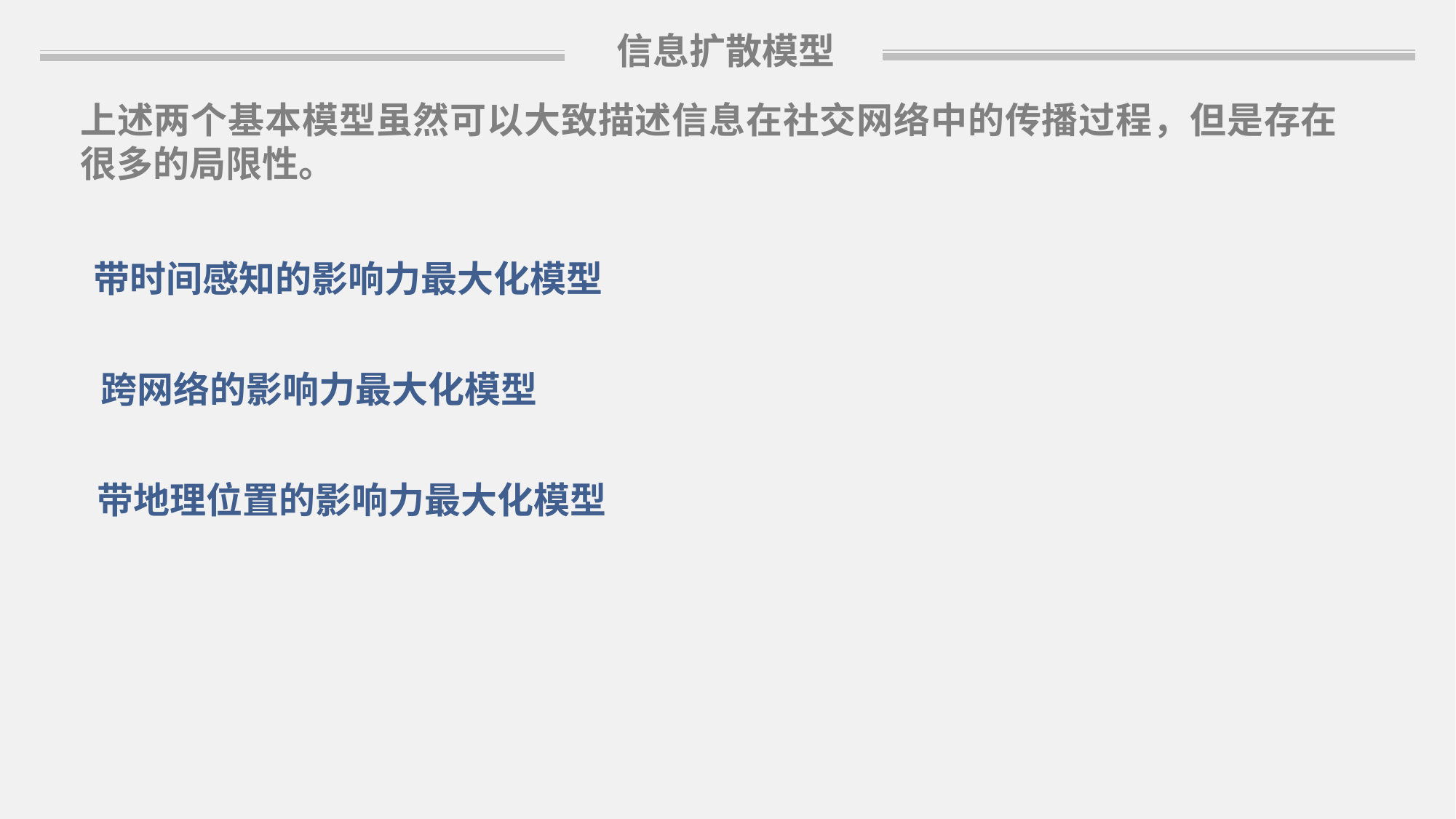

信息扩散模型
上述两个基本模型虽然可以大致描述信息在社交网络中的传播过程，但是存在很多的局限性。
带时间感知的影响力最大化模型
跨网络的影响力最大化模型
带地理位置的影响力最大化模型